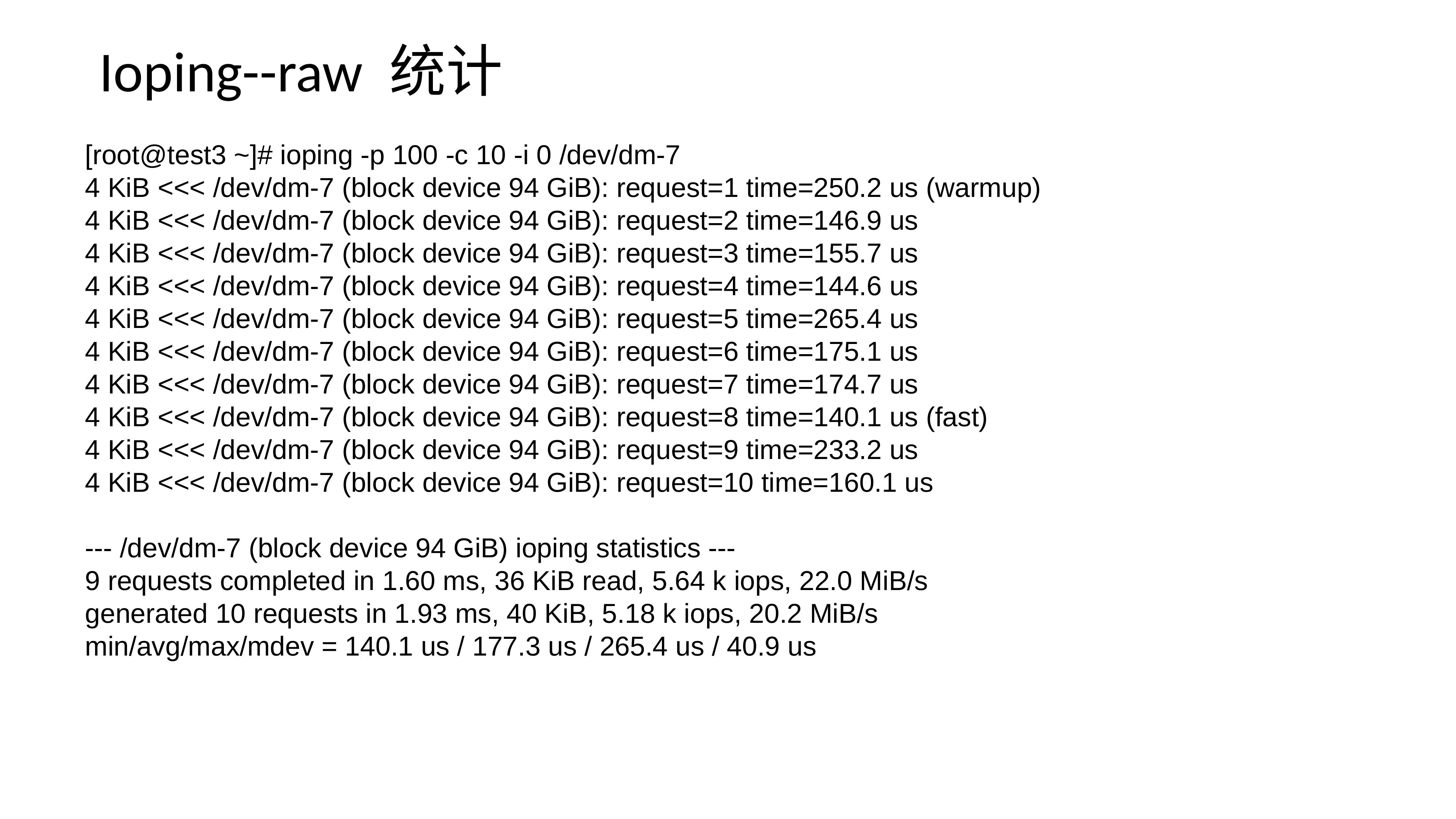

Ioping--raw 统计
[root@test3 ~]# ioping -p 100 -c 10 -i 0 /dev/dm-7
4 KiB <<< /dev/dm-7 (block device 94 GiB): request=1 time=250.2 us (warmup)
4 KiB <<< /dev/dm-7 (block device 94 GiB): request=2 time=146.9 us
4 KiB <<< /dev/dm-7 (block device 94 GiB): request=3 time=155.7 us
4 KiB <<< /dev/dm-7 (block device 94 GiB): request=4 time=144.6 us
4 KiB <<< /dev/dm-7 (block device 94 GiB): request=5 time=265.4 us
4 KiB <<< /dev/dm-7 (block device 94 GiB): request=6 time=175.1 us
4 KiB <<< /dev/dm-7 (block device 94 GiB): request=7 time=174.7 us
4 KiB <<< /dev/dm-7 (block device 94 GiB): request=8 time=140.1 us (fast)
4 KiB <<< /dev/dm-7 (block device 94 GiB): request=9 time=233.2 us
4 KiB <<< /dev/dm-7 (block device 94 GiB): request=10 time=160.1 us

--- /dev/dm-7 (block device 94 GiB) ioping statistics ---
9 requests completed in 1.60 ms, 36 KiB read, 5.64 k iops, 22.0 MiB/s
generated 10 requests in 1.93 ms, 40 KiB, 5.18 k iops, 20.2 MiB/s
min/avg/max/mdev = 140.1 us / 177.3 us / 265.4 us / 40.9 us